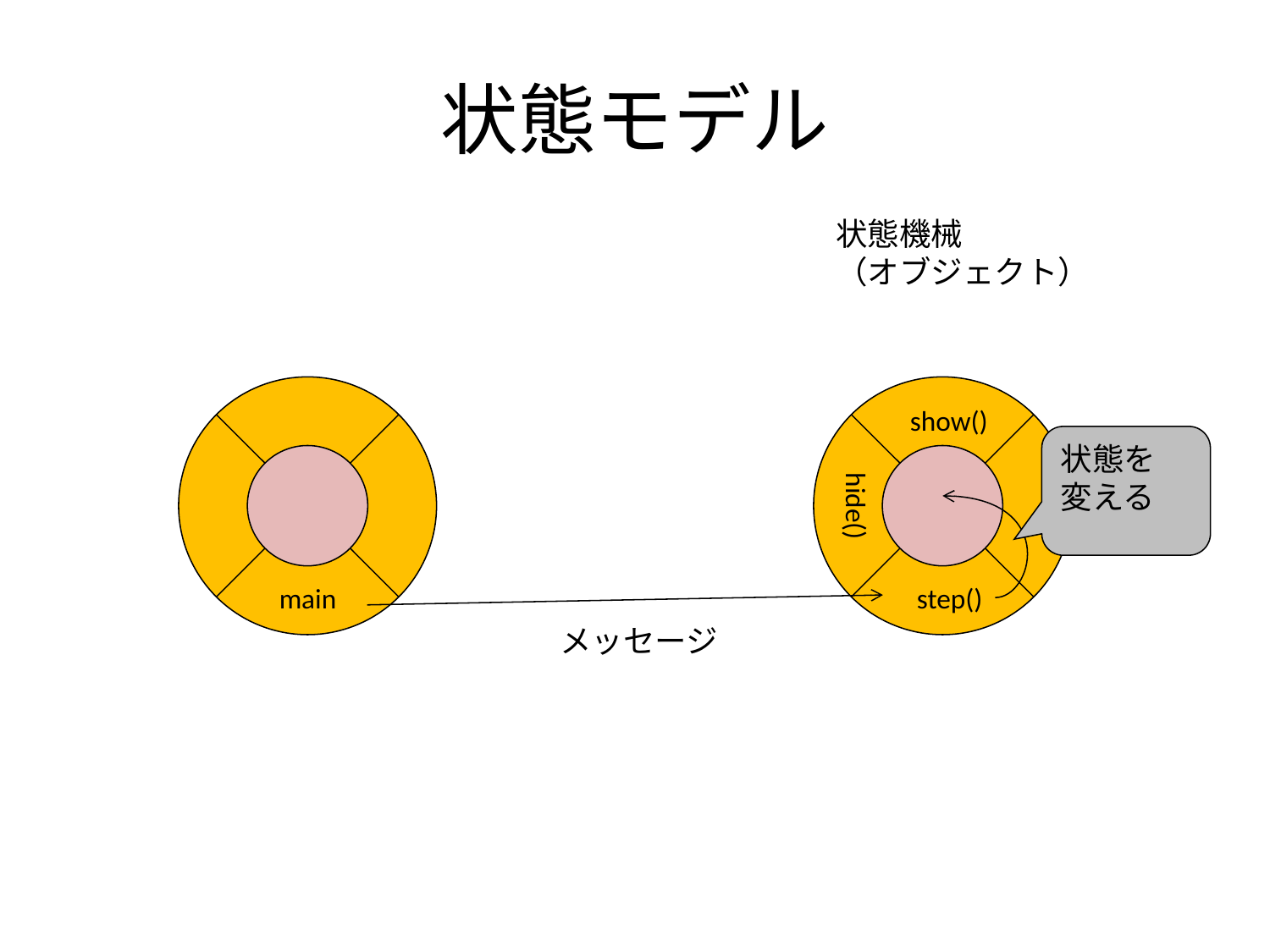

# 状態モデル
状態機械
（オブジェクト）

main

show()
状態を
変える

hide()
step()
メッセージ